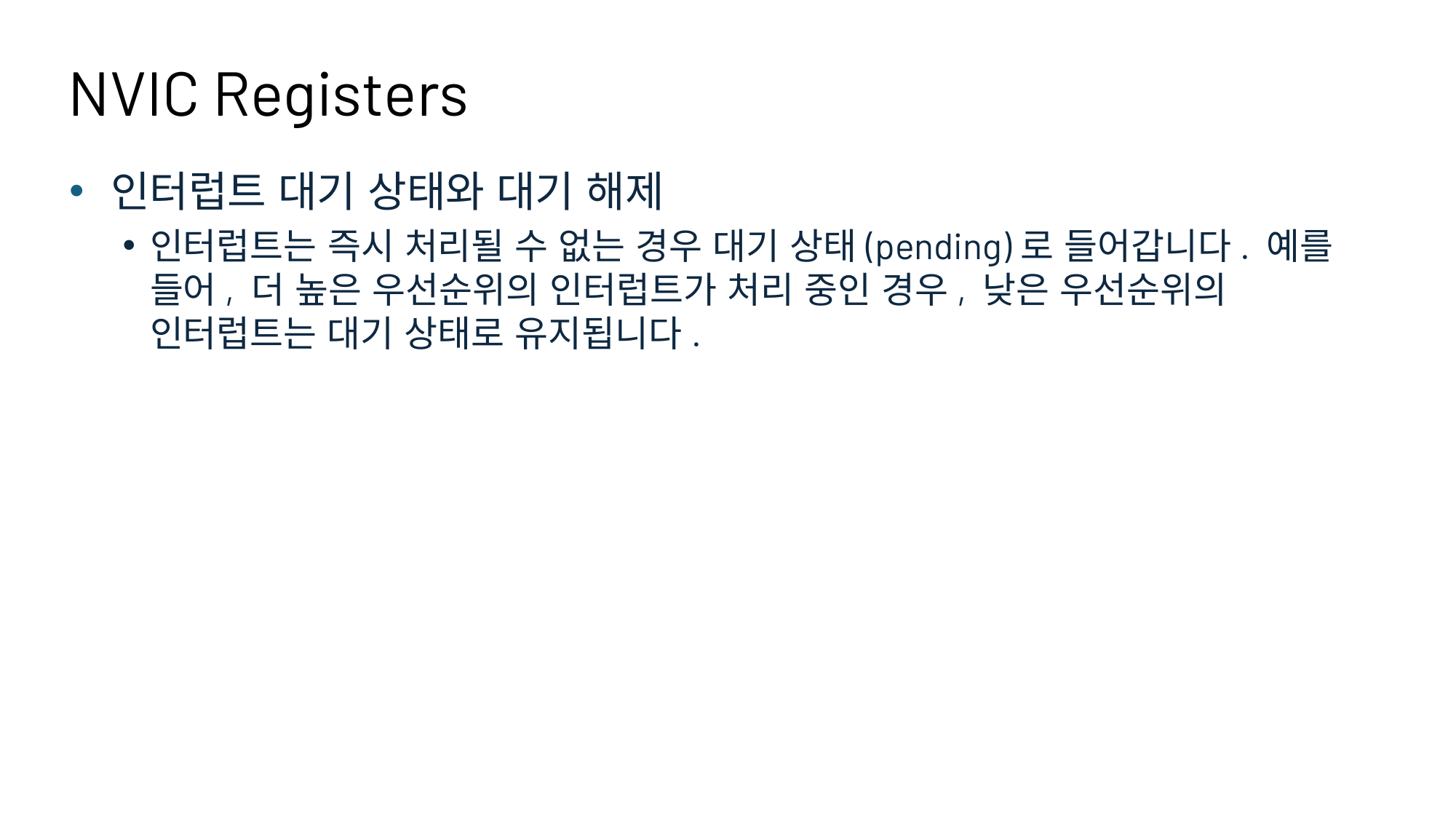

# NVIC Registers
인터럽트 대기 상태와 대기 해제
인터럽트는 즉시 처리될 수 없는 경우 대기 상태(pending)로 들어갑니다. 예를 들어, 더 높은 우선순위의 인터럽트가 처리 중인 경우, 낮은 우선순위의 인터럽트는 대기 상태로 유지됩니다.